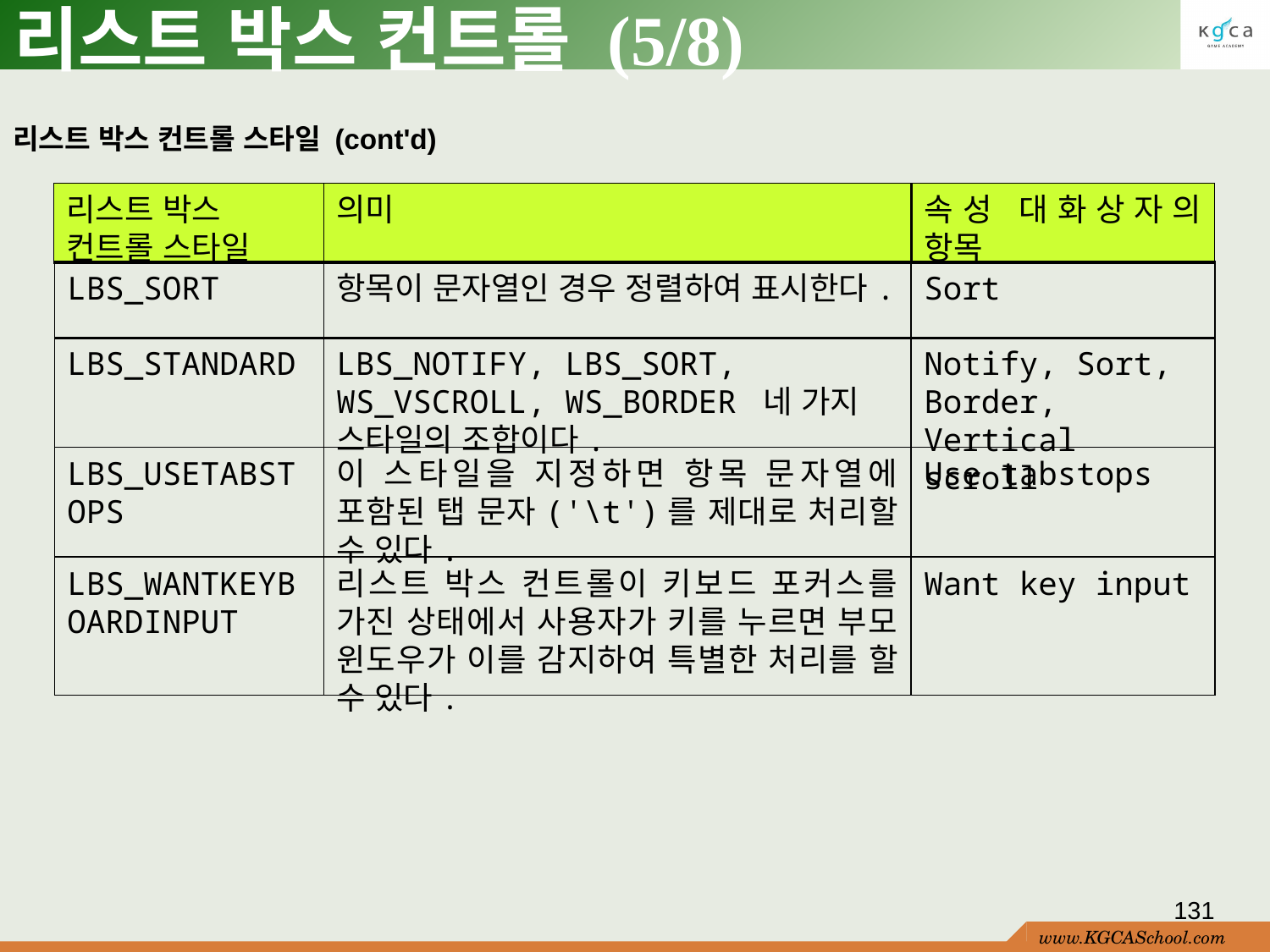

# 리스트 박스 컨트롤 (5/8)
리스트 박스 컨트롤 스타일 (cont'd)
리스트 박스
컨트롤 스타일

의미

속성 대화상자의 항목

LBS_SORT

항목이 문자열인 경우 정렬하여 표시한다.

Sort

LBS_STANDARD

LBS_NOTIFY, LBS_SORT, WS_VSCROLL, WS_BORDER 네 가지 스타일의 조합이다.

Notify, Sort,
Border, Vertical scroll

LBS_USETABSTOPS

이 스타일을 지정하면 항목 문자열에 포함된 탭 문자('\t')를 제대로 처리할 수 있다.

Use tabstops

LBS_WANTKEYBOARDINPUT

리스트 박스 컨트롤이 키보드 포커스를 가진 상태에서 사용자가 키를 누르면 부모 윈도우가 이를 감지하여 특별한 처리를 할 수 있다.

Want key input

131